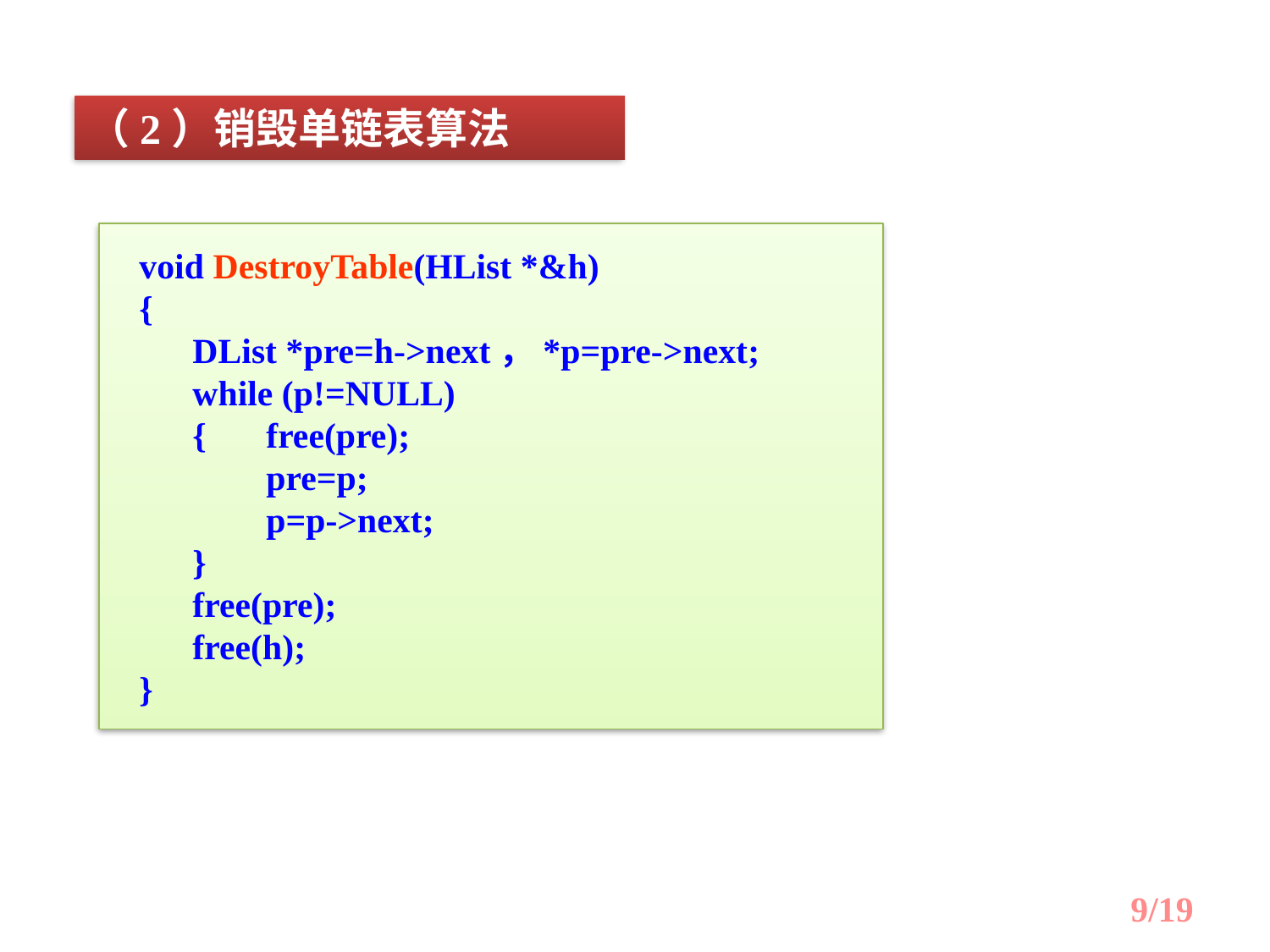

（2）销毁单链表算法
void DestroyTable(HList *&h)
{
      DList *pre=h->next，*p=pre->next;
      while (p!=NULL)
      {	free(pre);
	pre=p;
	p=p->next;
      }
      free(pre);
      free(h);
}
9/19